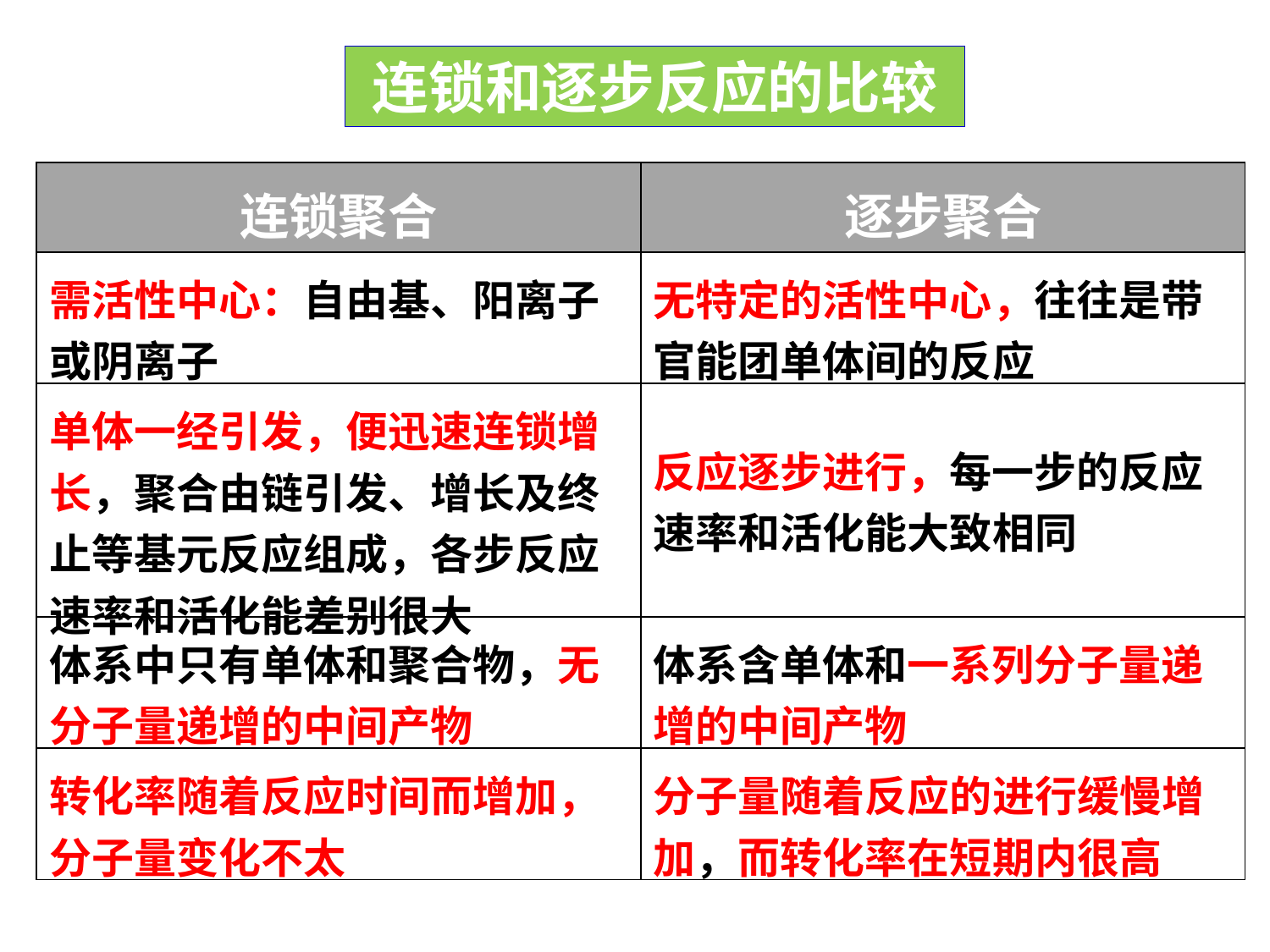

连锁和逐步反应的比较
| 连锁聚合 | 逐步聚合 |
| --- | --- |
| 需活性中心：自由基、阳离子或阴离子 | 无特定的活性中心，往往是带官能团单体间的反应 |
| 单体一经引发，便迅速连锁增长，聚合由链引发、增长及终止等基元反应组成，各步反应速率和活化能差别很大 | 反应逐步进行，每一步的反应速率和活化能大致相同 |
| 体系中只有单体和聚合物，无分子量递增的中间产物 | 体系含单体和一系列分子量递增的中间产物 |
| 转化率随着反应时间而增加，分子量变化不太 | 分子量随着反应的进行缓慢增加，而转化率在短期内很高 |